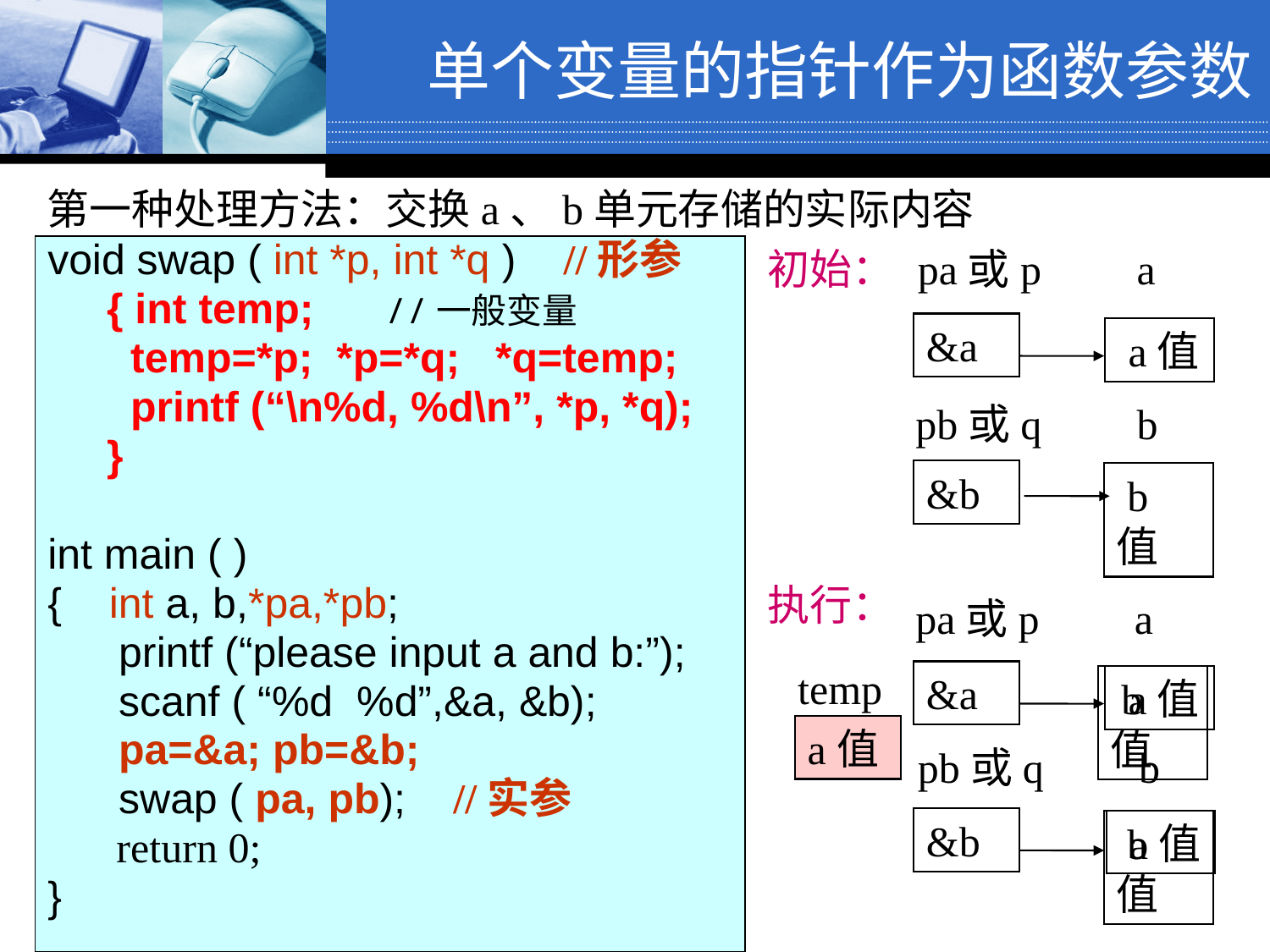

# 单个变量的指针作为函数参数
第一种处理方法：交换a、b单元存储的实际内容
void swap ( int *p, int *q )    //形参
     { int temp;      //一般变量
       temp=*p;  *p=*q;   *q=temp;
       printf (“\n%d, %d\n”, *p, *q);
     }

int main ( )
{    int a, b,*pa,*pb;
      printf (“please input a and b:”);
      scanf ( “%d  %d”,&a, &b);
      pa=&a; pb=&b;
      swap ( pa, pb);    //实参
	  return 0;
}
初始：
pa或p         a
&a
 a值

pb或q         b
&b
 b值

执行：
pa或p         a
temp
a值
&a
 b值
 a值

pb或q         b
&b
 b值
 a值